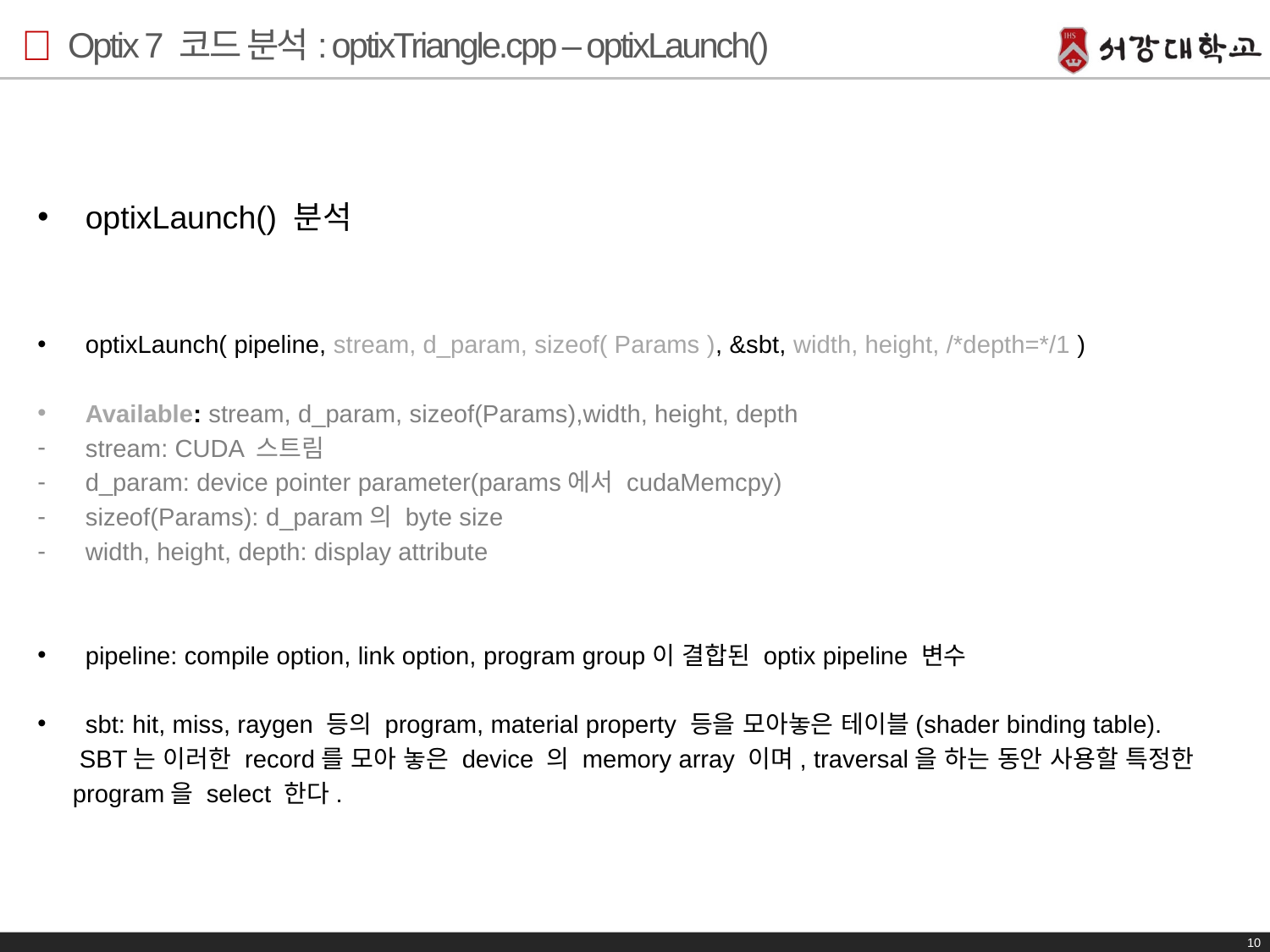

# Optix 7 코드 분석: optixTriangle.cpp – optixLaunch()

optixLaunch() 분석

optixLaunch( pipeline, stream, d_param, sizeof( Params ), &sbt, width, height, /*depth=*/1 )

Available: stream, d_param, sizeof(Params),width, height, depth
stream: CUDA 스트림
d_param: device pointer parameter(params에서 cudaMemcpy)
sizeof(Params): d_param의 byte size
width, height, depth: display attribute

pipeline: compile option, link option, program group이 결합된 optix pipeline 변수

sbt: hit, miss, raygen 등의 program, material property 등을 모아놓은 테이블(shader binding table).
      SBT는 이러한 record를 모아 놓은 device 의 memory array 이며, traversal을 하는 동안 사용할 특정한
     program을 select 한다.
10